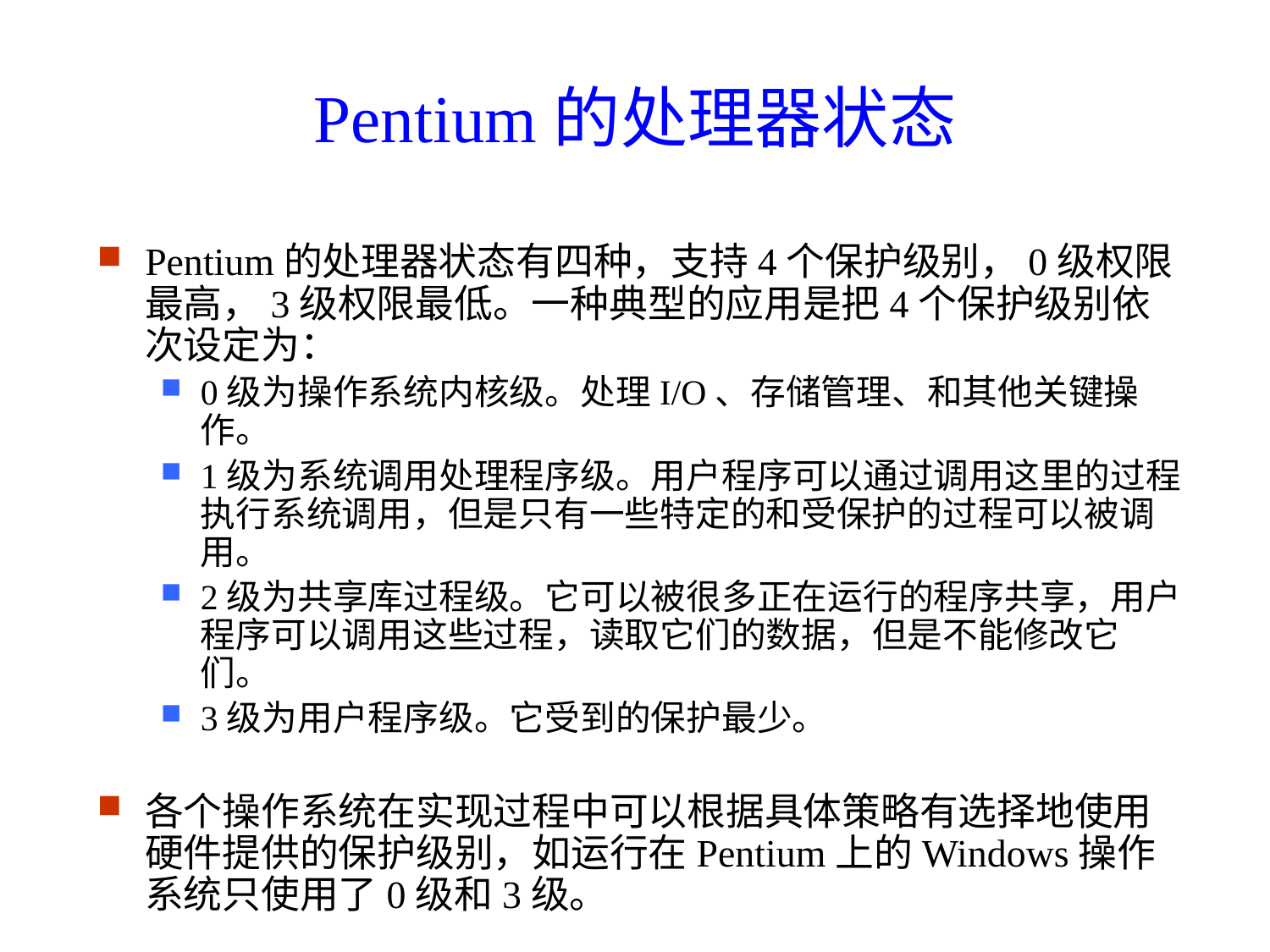

# Pentium的处理器状态
Pentium的处理器状态有四种，支持4个保护级别，0级权限最高，3级权限最低。一种典型的应用是把4个保护级别依次设定为：
0级为操作系统内核级。处理I/O、存储管理、和其他关键操作。
1级为系统调用处理程序级。用户程序可以通过调用这里的过程执行系统调用，但是只有一些特定的和受保护的过程可以被调用。
2级为共享库过程级。它可以被很多正在运行的程序共享，用户程序可以调用这些过程，读取它们的数据，但是不能修改它们。
3级为用户程序级。它受到的保护最少。

各个操作系统在实现过程中可以根据具体策略有选择地使用硬件提供的保护级别，如运行在Pentium上的Windows操作系统只使用了0级和3级。